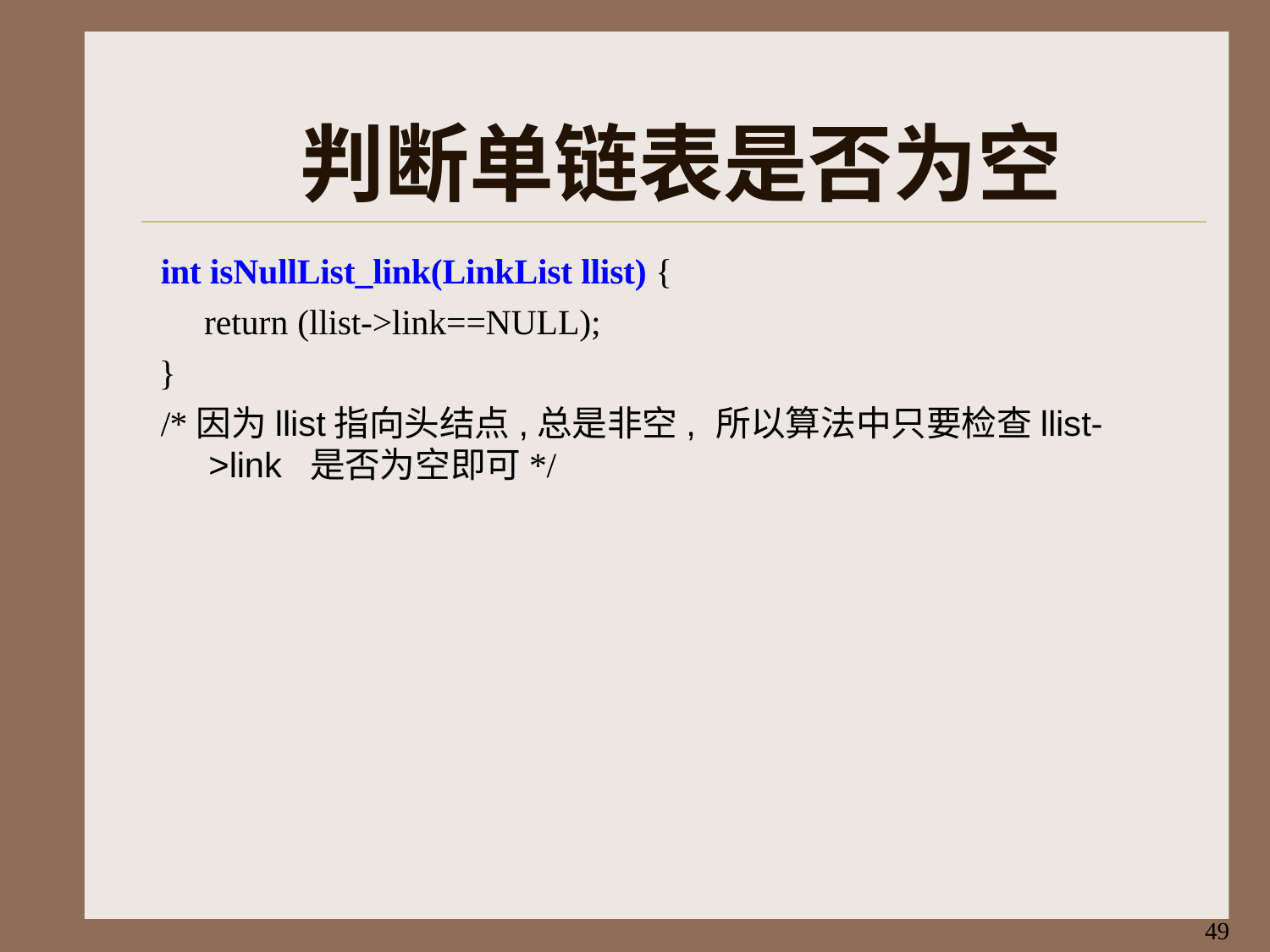

# 判断单链表是否为空

int isNullList_link(LinkList llist) {  return (llist->link==NULL);
}
/*因为llist指向头结点,总是非空, 所以算法中只要检查llist->link  是否为空即可*/
49